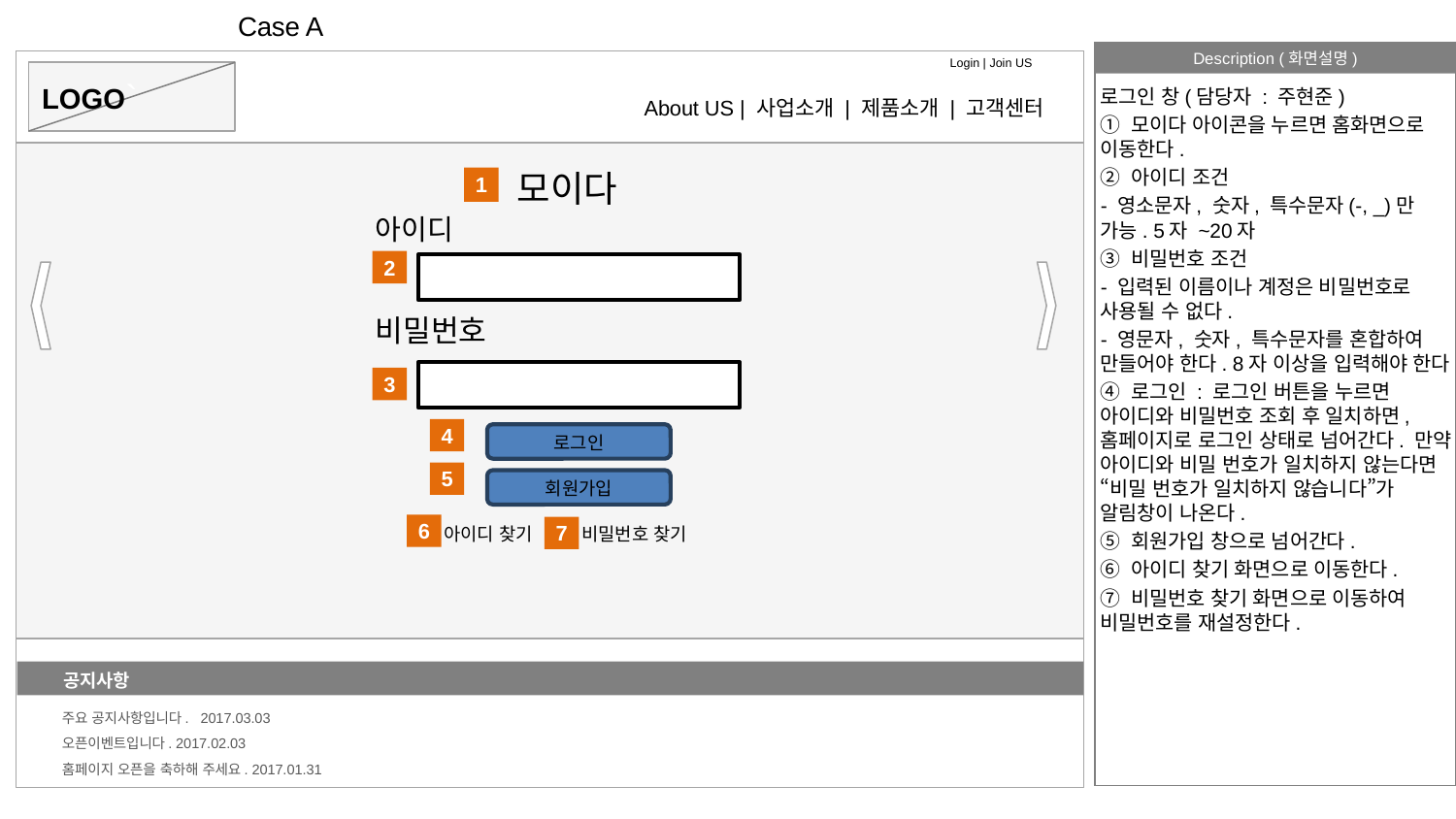

3.1
# Case A
Login | Join US

`
`
LOGO
로그인 창(담당자 : 주현준)
① 모이다 아이콘을 누르면 홈화면으로 이동한다.
② 아이디 조건
- 영소문자, 숫자, 특수문자(-, _)만 가능. 5자 ~20자
③ 비밀번호 조건
- 입력된 이름이나 계정은 비밀번호로 사용될 수 없다.
- 영문자, 숫자, 특수문자를 혼합하여 만들어야 한다. 8자 이상을 입력해야 한다.
④ 로그인 : 로그인 버튼을 누르면 아이디와 비밀번호 조회 후 일치하면, 홈페이지로 로그인 상태로 넘어간다. 만약 아이디와 비밀 번호가 일치하지 않는다면 “비밀 번호가 일치하지 않습니다”가 알림창이 나온다.
⑤ 회원가입 창으로 넘어간다.
⑥ 아이디 찾기 화면으로 이동한다.
⑦ 비밀번호 찾기 화면으로 이동하여 비밀번호를 재설정한다.
About US | 사업소개 | 제품소개 | 고객센터
`
모이다
1
아이디
2

비밀번호

3
4

로그인
5

회원가입
6
아이디 찾기
비밀번호 찾기
7

공지사항
주요 공지사항입니다.   2017.03.03
오픈이벤트입니다. 2017.02.03
홈페이지 오픈을 축하해 주세요. 2017.01.31